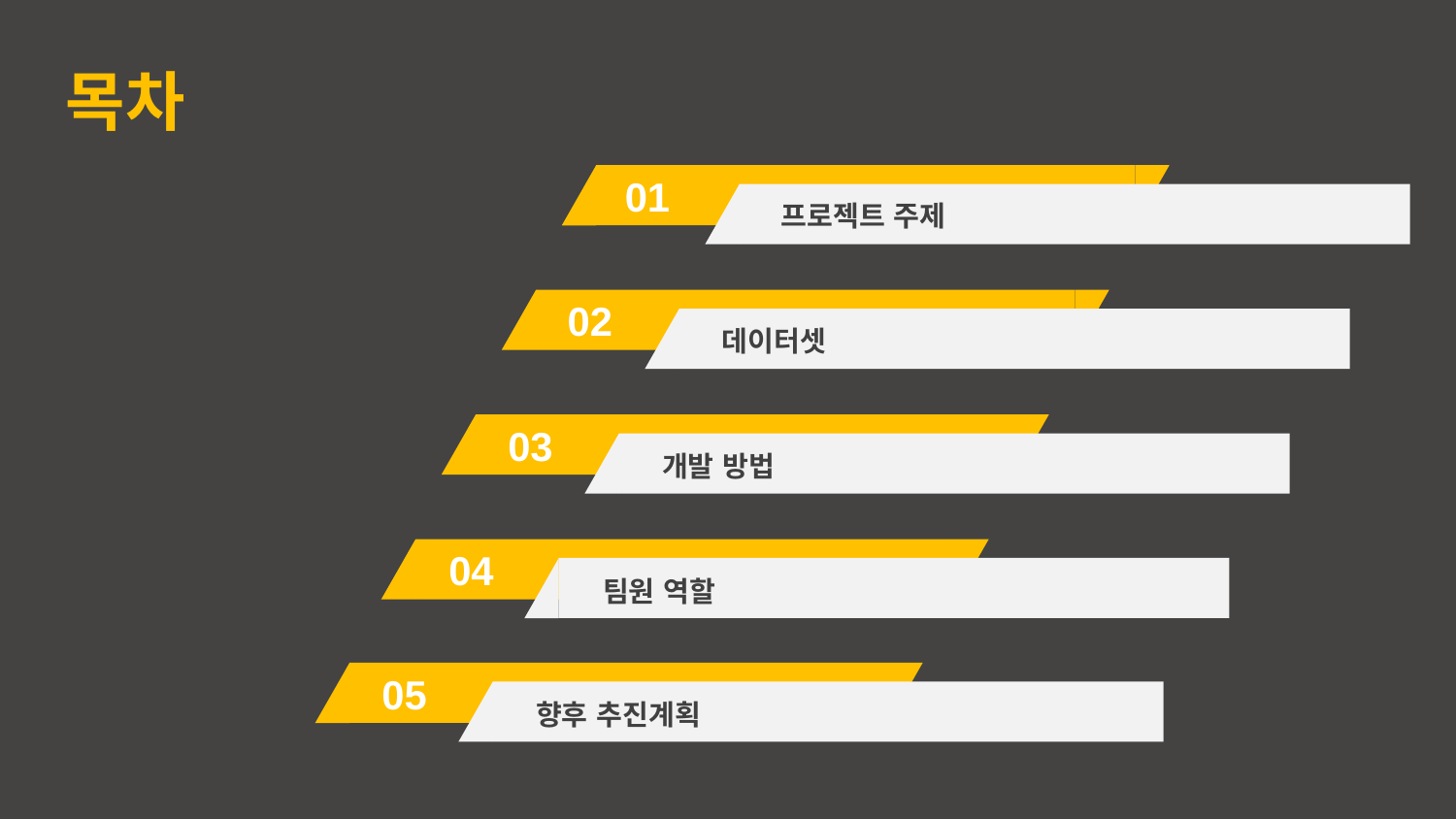

목차
01

프로젝트 주제
02

데이터셋
03

개발 방법
04

팀원 역할
05

향후 추진계획